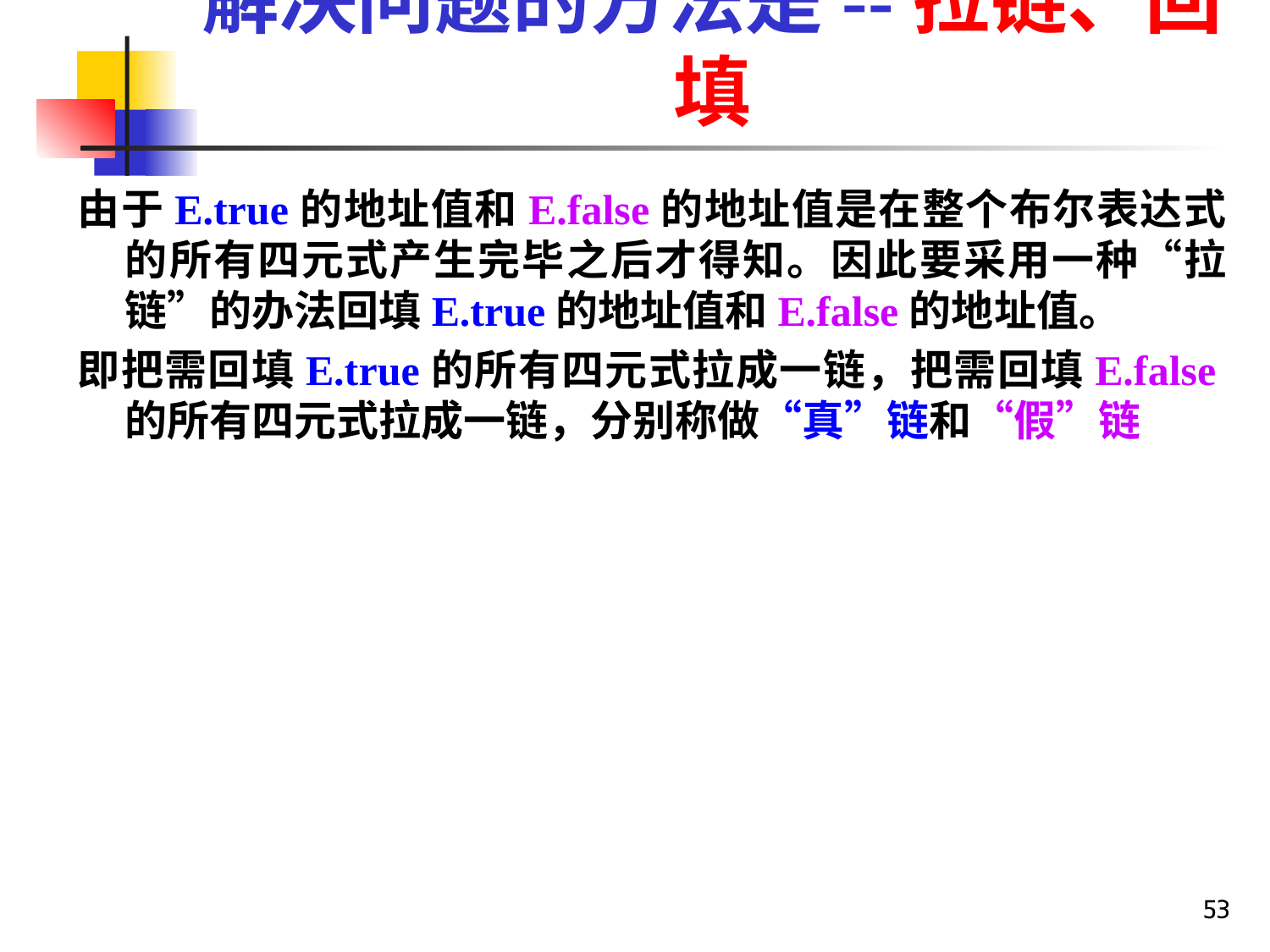

解决问题的方法是--拉链、回填
由于E.true的地址值和E.false的地址值是在整个布尔表达式的所有四元式产生完毕之后才得知。因此要采用一种“拉链”的办法回填E.true的地址值和E.false的地址值。
即把需回填E.true的所有四元式拉成一链，把需回填E.false的所有四元式拉成一链，分别称做“真”链和“假”链
53